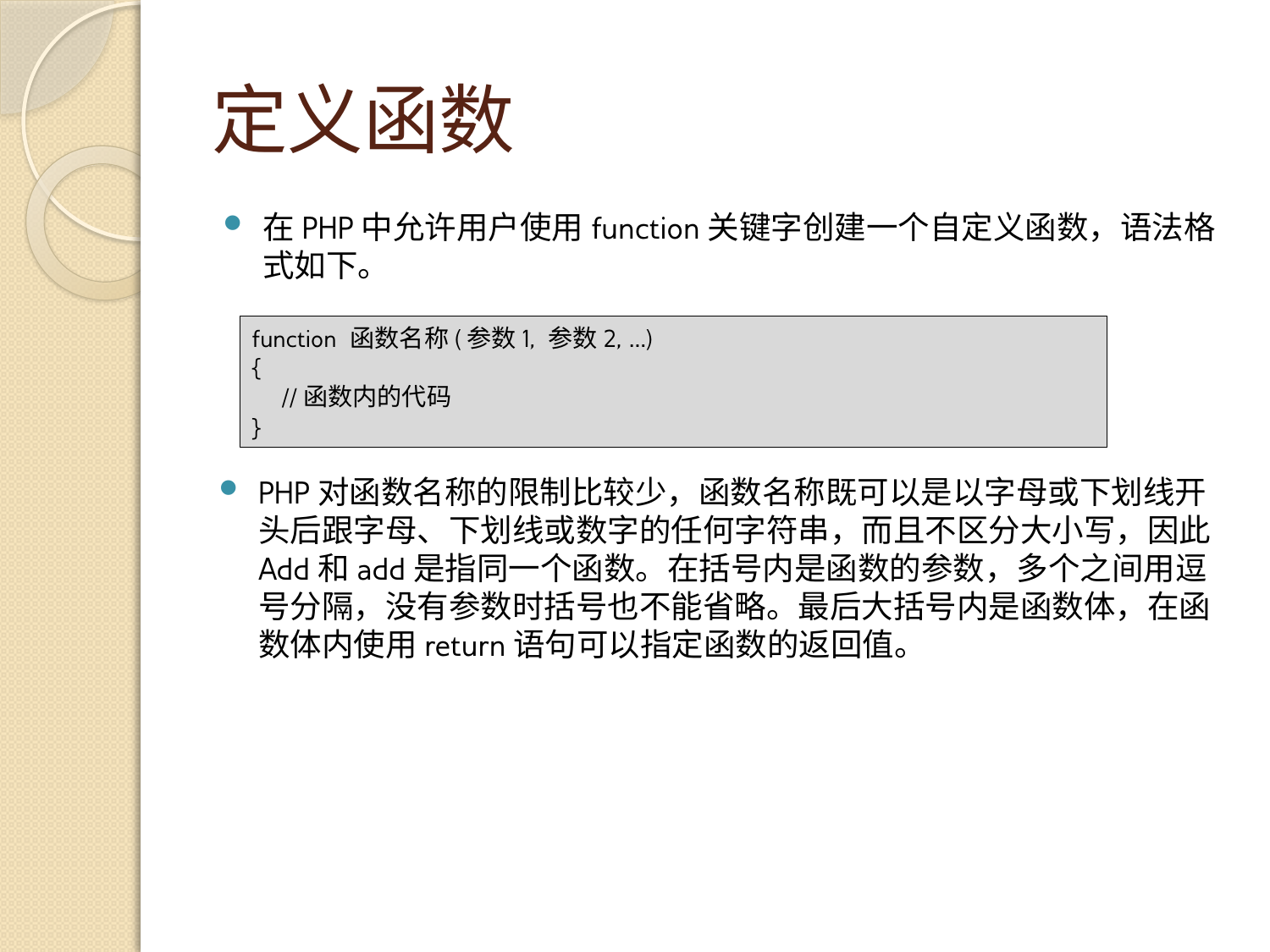

# 定义函数
在PHP中允许用户使用function关键字创建一个自定义函数，语法格式如下。
function 函数名称(参数1, 参数2, …)
{
    //函数内的代码
}
PHP对函数名称的限制比较少，函数名称既可以是以字母或下划线开头后跟字母、下划线或数字的任何字符串，而且不区分大小写，因此Add和add是指同一个函数。在括号内是函数的参数，多个之间用逗号分隔，没有参数时括号也不能省略。最后大括号内是函数体，在函数体内使用return语句可以指定函数的返回值。